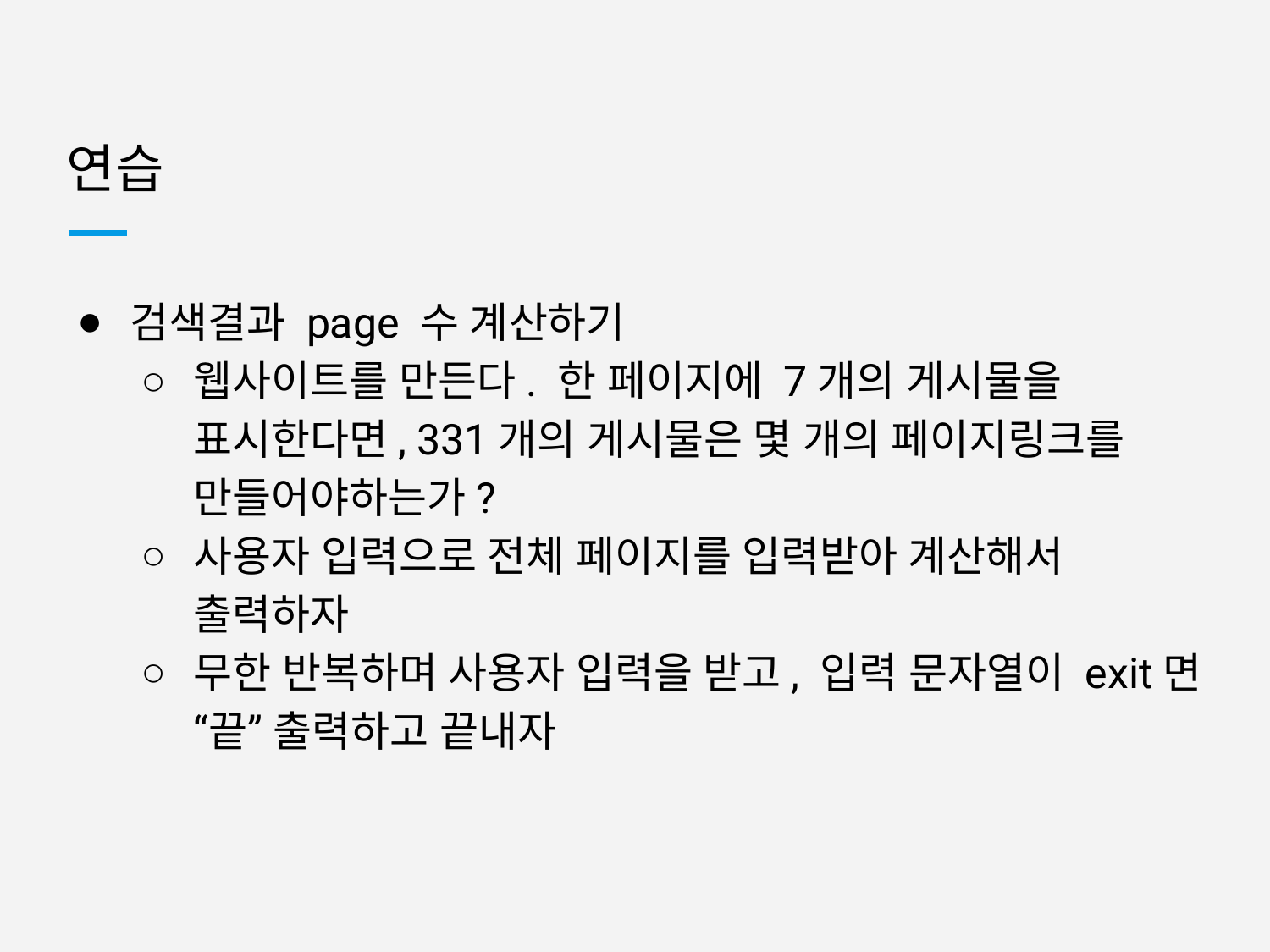

# 연습
검색결과 page 수 계산하기
웹사이트를 만든다. 한 페이지에 7개의 게시물을 표시한다면, 331개의 게시물은 몇 개의 페이지링크를 만들어야하는가?
사용자 입력으로 전체 페이지를 입력받아 계산해서 출력하자
무한 반복하며 사용자 입력을 받고, 입력 문자열이 exit면 “끝” 출력하고 끝내자